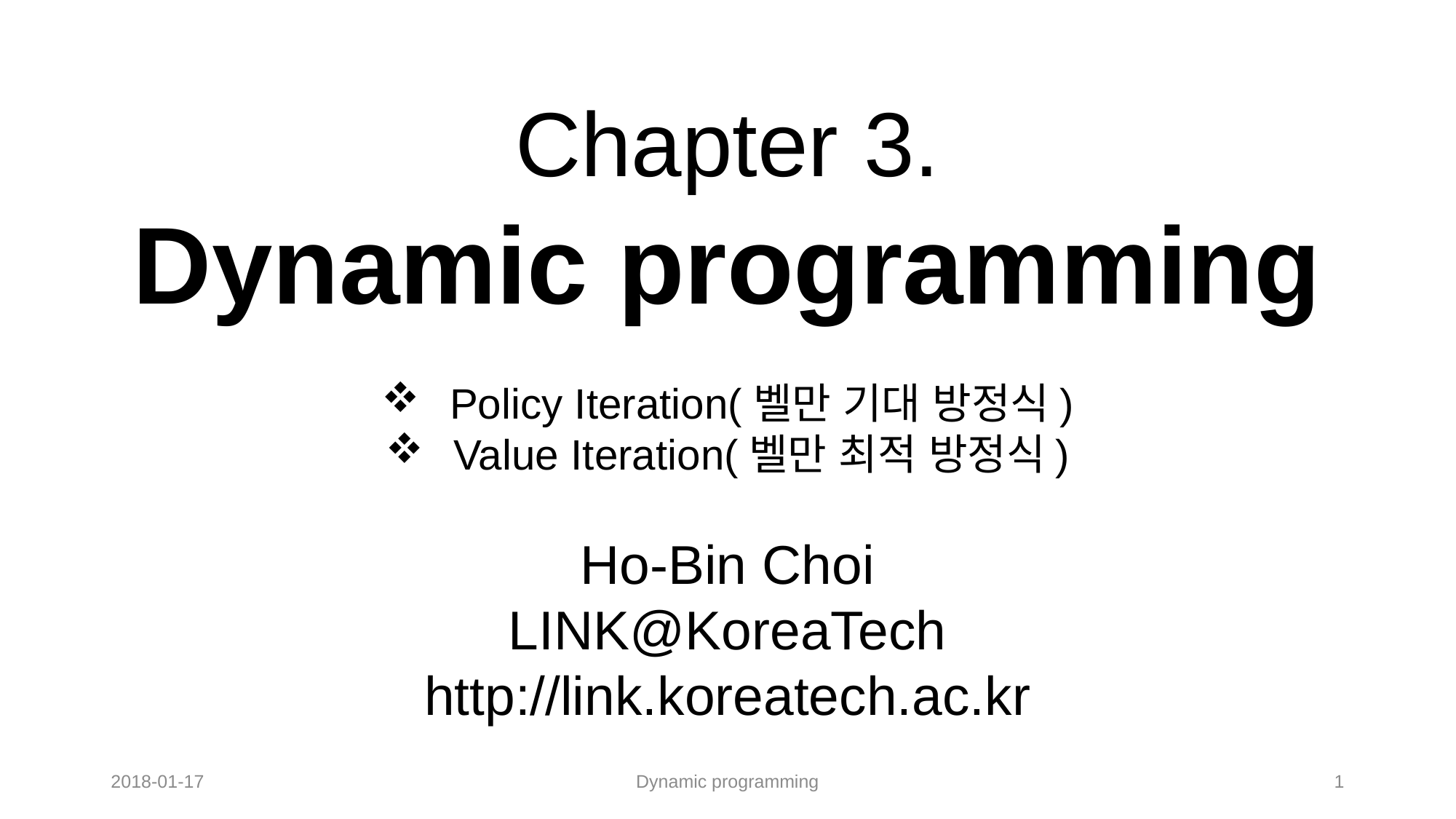

Chapter 3.
Dynamic programming

Policy Iteration(벨만 기대 방정식)
Value Iteration(벨만 최적 방정식)

Ho-Bin Choi
LINK@KoreaTech
http://link.koreatech.ac.kr
2018-01-17
Dynamic programming
1